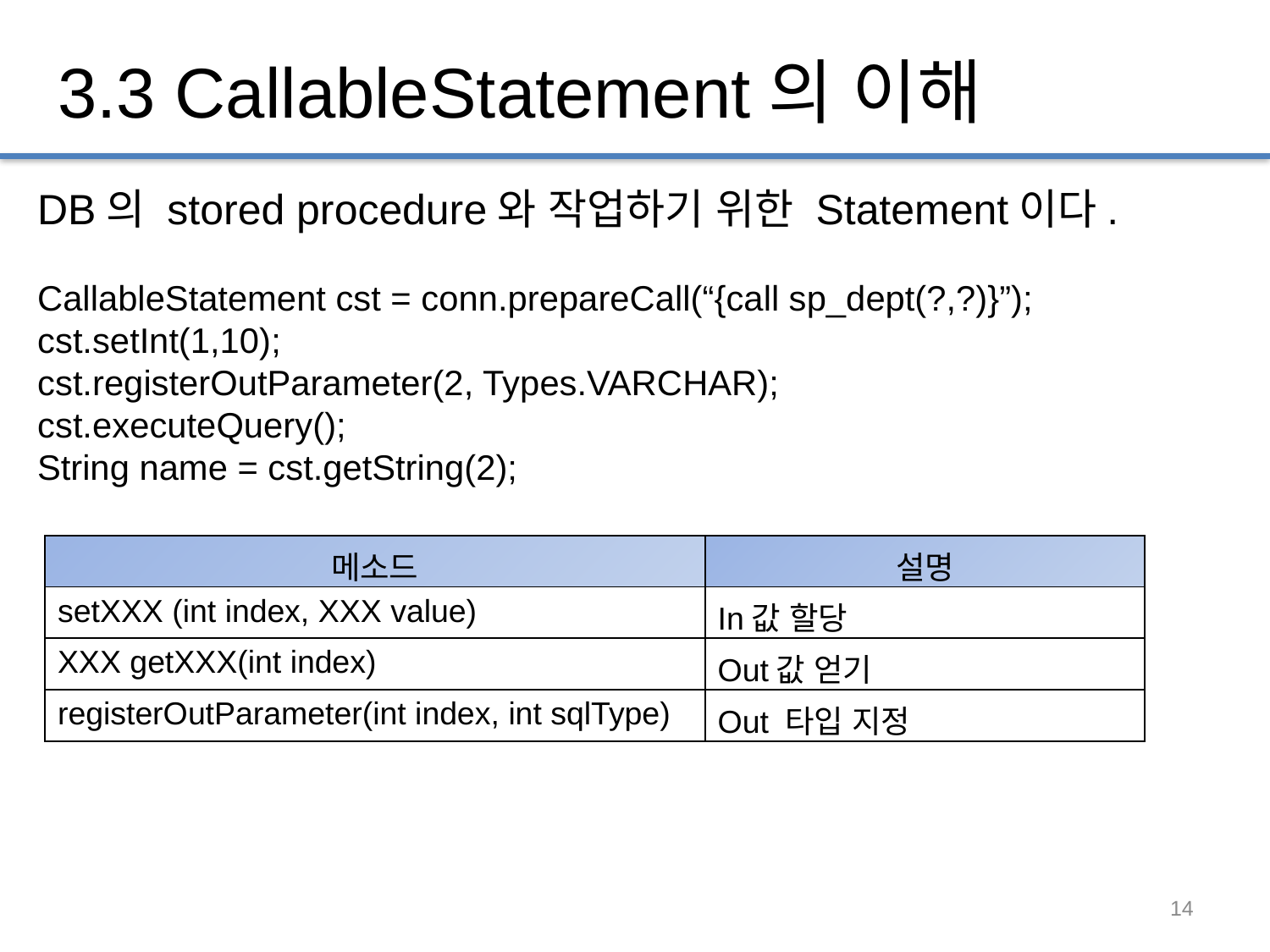

# 3.3 CallableStatement의 이해
DB의 stored procedure와 작업하기 위한 Statement이다.

CallableStatement cst = conn.prepareCall(“{call sp_dept(?,?)}”);
cst.setInt(1,10);
cst.registerOutParameter(2, Types.VARCHAR);
cst.executeQuery();
String name = cst.getString(2);
| 메소드 | 설명 |
| --- | --- |
| setXXX (int index, XXX value) | In값 할당 |
| XXX getXXX(int index) | Out값 얻기 |
| registerOutParameter(int index, int sqlType) | Out 타입 지정 |
14